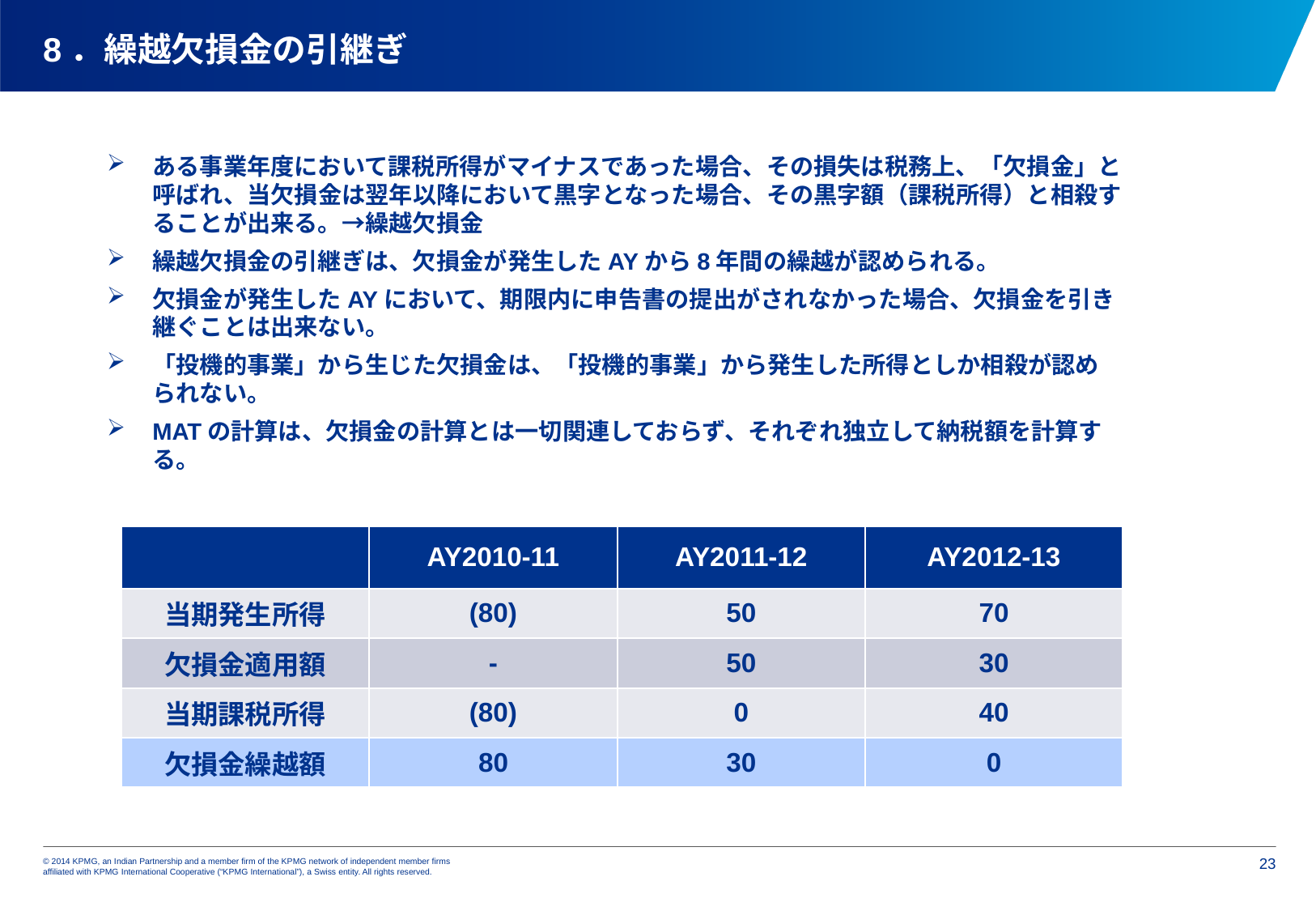

# 8．繰越欠損金の引継ぎ
ある事業年度において課税所得がマイナスであった場合、その損失は税務上、「欠損金」と呼ばれ、当欠損金は翌年以降において黒字となった場合、その黒字額（課税所得）と相殺することが出来る。→繰越欠損金
繰越欠損金の引継ぎは、欠損金が発生したAYから8年間の繰越が認められる。
欠損金が発生したAYにおいて、期限内に申告書の提出がされなかった場合、欠損金を引き継ぐことは出来ない。
「投機的事業」から生じた欠損金は、「投機的事業」から発生した所得としか相殺が認められない。
MATの計算は、欠損金の計算とは一切関連しておらず、それぞれ独立して納税額を計算する。
|  | AY2010-11 | AY2011-12 | AY2012-13 |
| --- | --- | --- | --- |
| 当期発生所得 | (80) | 50 | 70 |
| 欠損金適用額 | - | 50 | 30 |
| 当期課税所得 | (80) | 0 | 40 |
| 欠損金繰越額 | 80 | 30 | 0 |
23